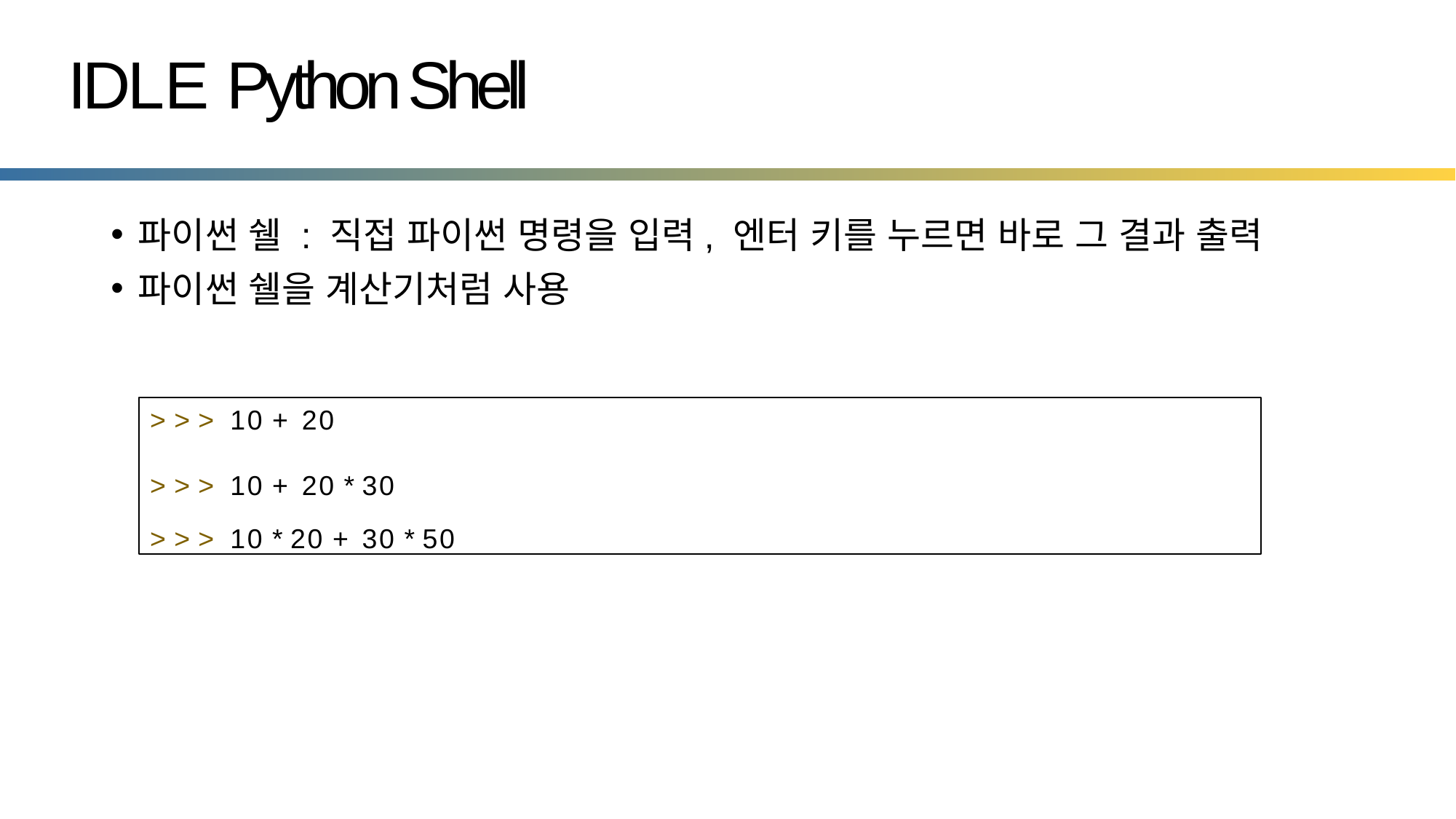

IDLE  Python Shell

파이썬 쉘 : 직접 파이썬 명령을 입력, 엔터 키를 누르면 바로 그 결과 출력
파이썬 쉘을 계산기처럼 사용

>>> 10 + 20
>>> 10 + 20 * 30

>>> 10 * 20 + 30 * 50